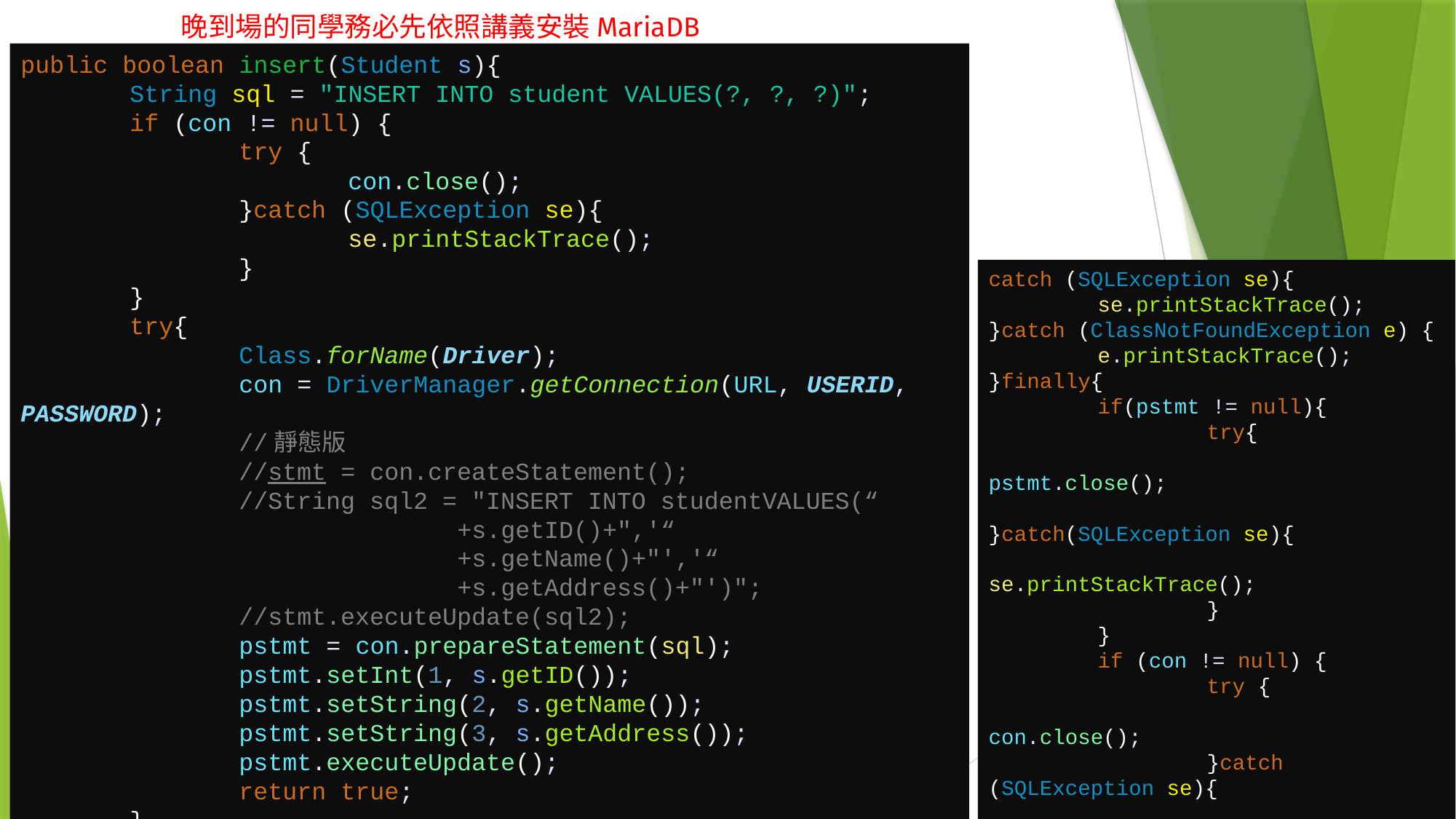

public boolean insert(Student s){
	String sql = "INSERT INTO student VALUES(?, ?, ?)";
	if (con != null) {
		try {
			con.close();
		}catch (SQLException se){
			se.printStackTrace();
		}
	}
	try{
		Class.forName(Driver);
		con = DriverManager.getConnection(URL, USERID, PASSWORD);
		//靜態版
		//stmt = con.createStatement();
		//String sql2 = "INSERT INTO studentVALUES(“
				+s.getID()+",'“
				+s.getName()+"','“
				+s.getAddress()+"')";
		//stmt.executeUpdate(sql2);
		pstmt = con.prepareStatement(sql);
		pstmt.setInt(1, s.getID());
		pstmt.setString(2, s.getName());
		pstmt.setString(3, s.getAddress());
		pstmt.executeUpdate();
		return true;
	}
# MyDataBase_Model程式碼(3)
catch (SQLException se){
	se.printStackTrace();
}catch (ClassNotFoundException e) {
	e.printStackTrace();
}finally{
	if(pstmt != null){
		try{
			pstmt.close();
		}catch(SQLException se){
			se.printStackTrace();
		}
	}
	if (con != null) {
		try {
			con.close();
		}catch (SQLException se){
			se.printStackTrace();
		}
	}
	return false;
}